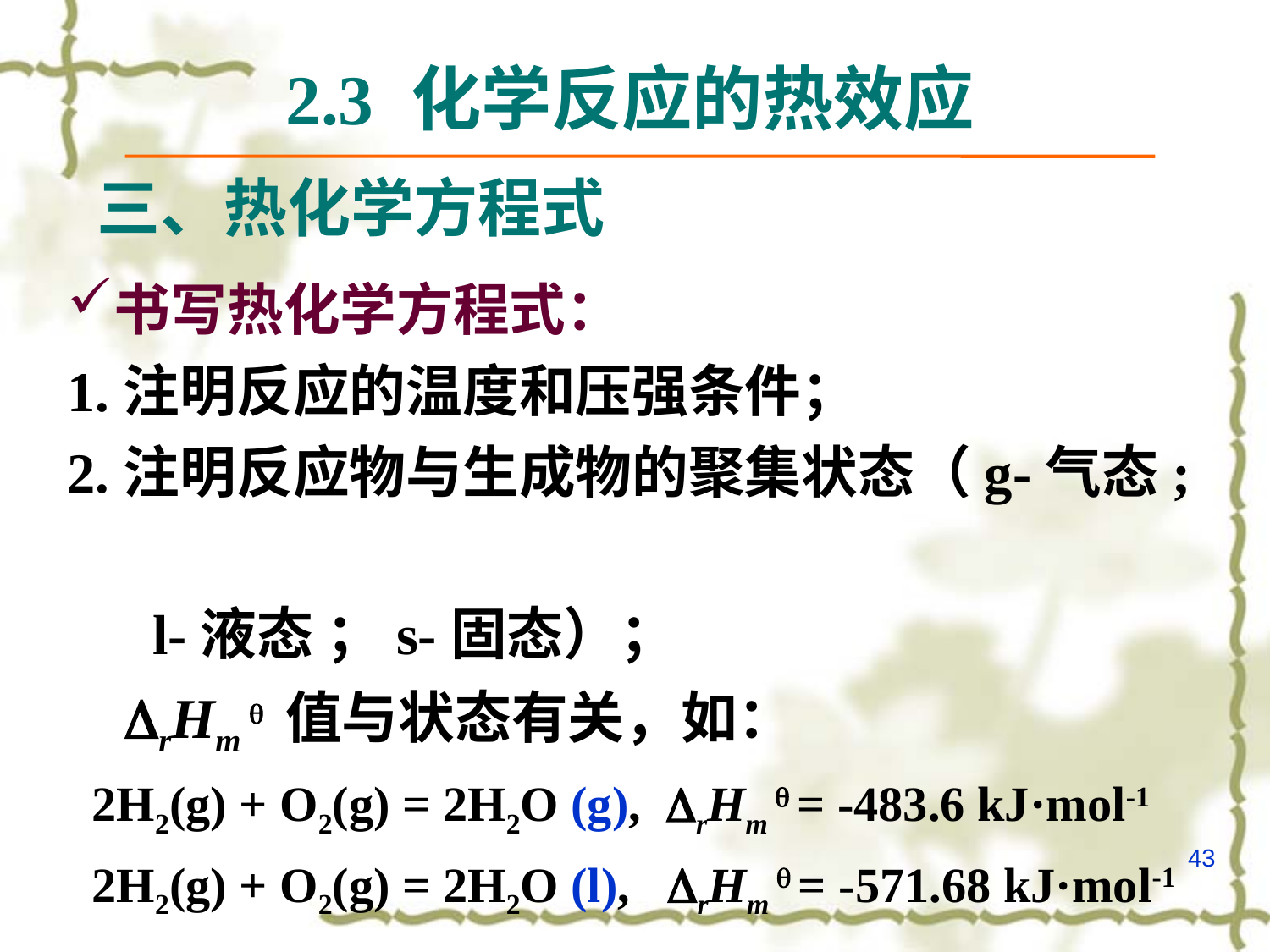

2.3 化学反应的热效应
三、热化学方程式

书写热化学方程式：
1.注明反应的温度和压强条件；
2.注明反应物与生成物的聚集状态（g-气态;
      l-液态 ；s-固态）；
    ΔrHm θ 值与状态有关，如：
  2H2(g) + O2(g) = 2H2O (g),  ΔrHm θ = -483.6 kJ·mol-1
  2H2(g) + O2(g) = 2H2O (l),   ΔrHm θ = -571.68 kJ·mol-1

43